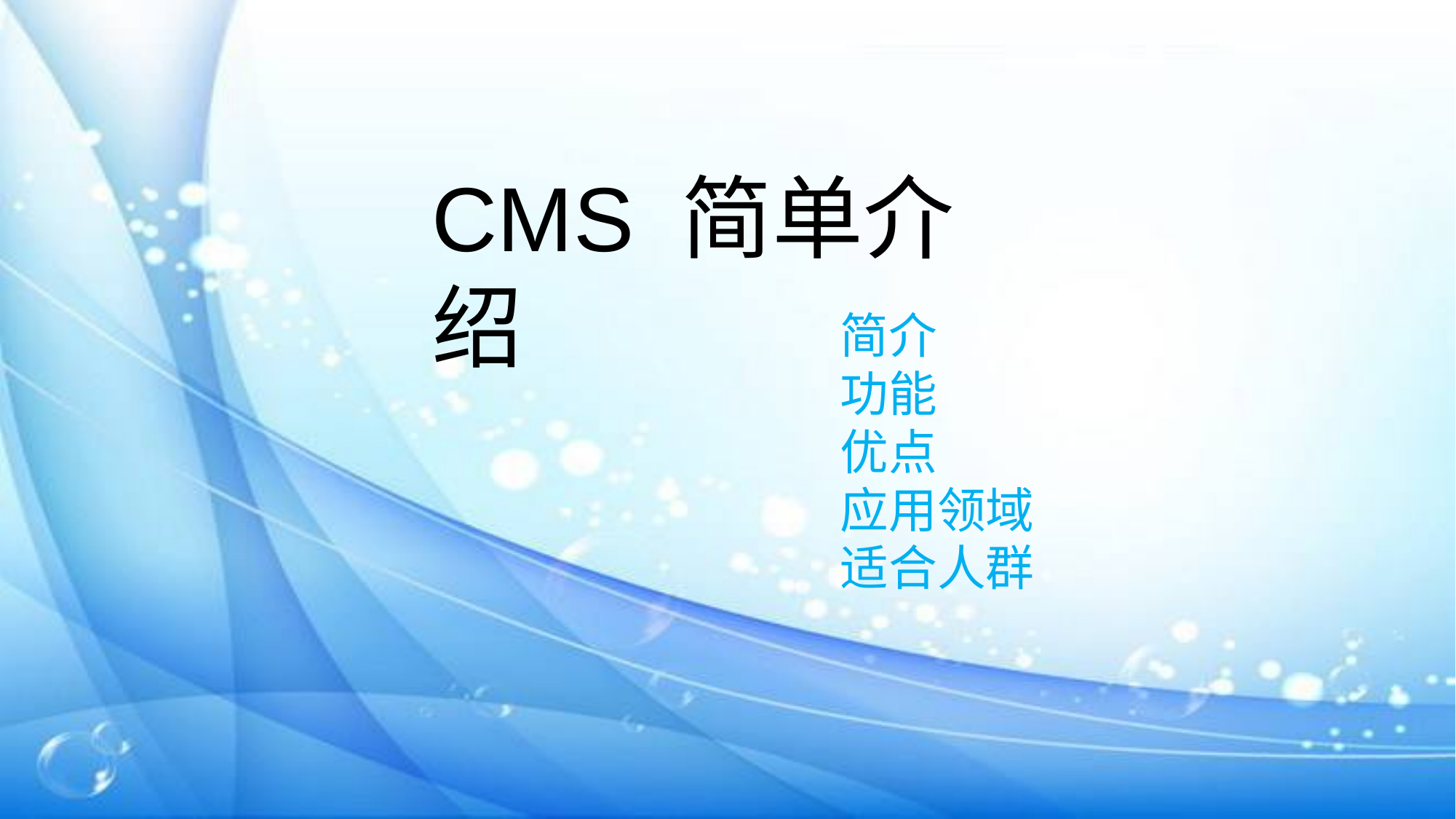

#

CMS 简单介绍
简介
功能
优点
应用领域
适合人群